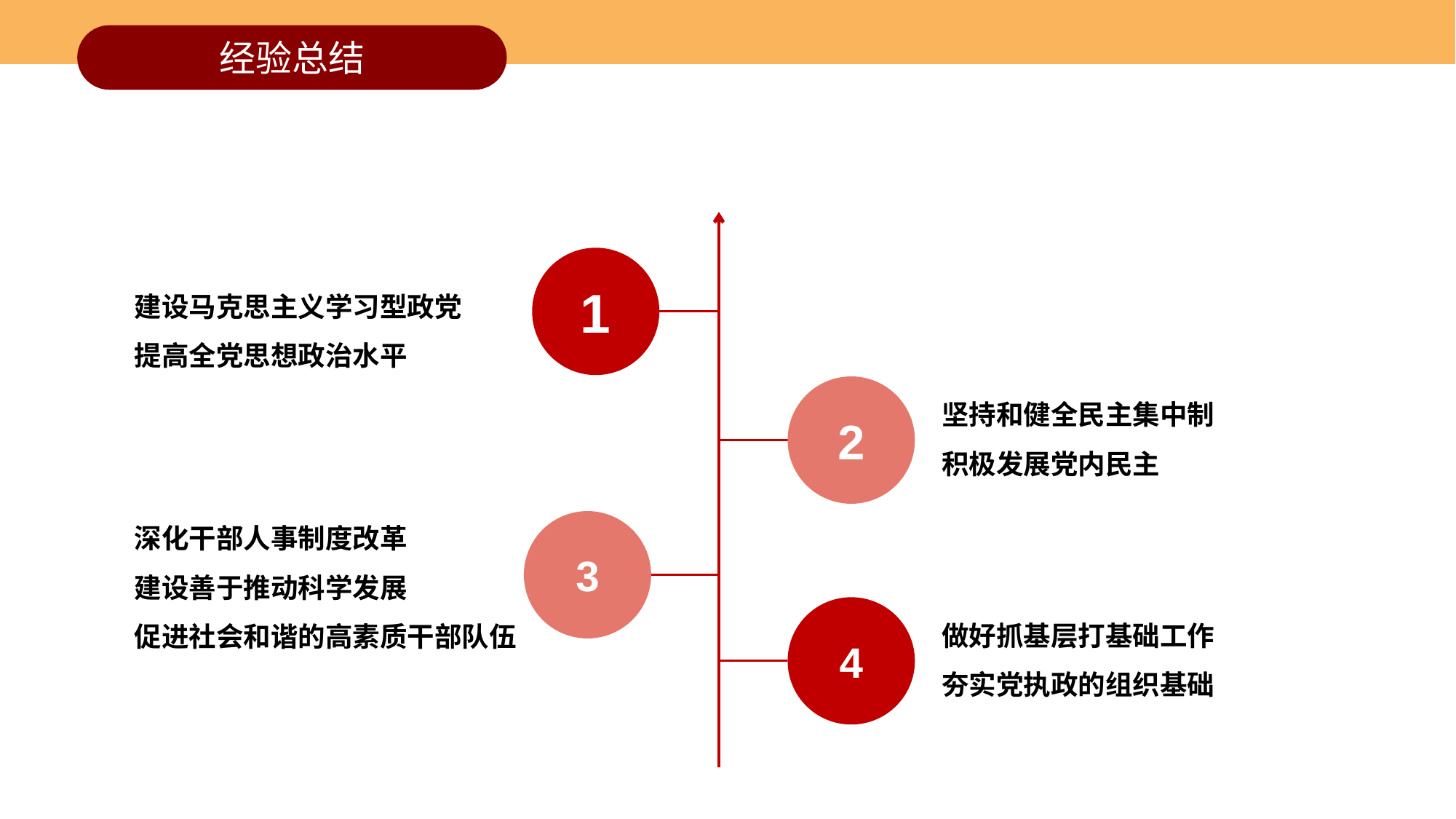

经验总结
1
2
3
4
建设马克思主义学习型政党
提高全党思想政治水平
坚持和健全民主集中制
积极发展党内民主
深化干部人事制度改革
建设善于推动科学发展
促进社会和谐的高素质干部队伍
做好抓基层打基础工作
夯实党执政的组织基础